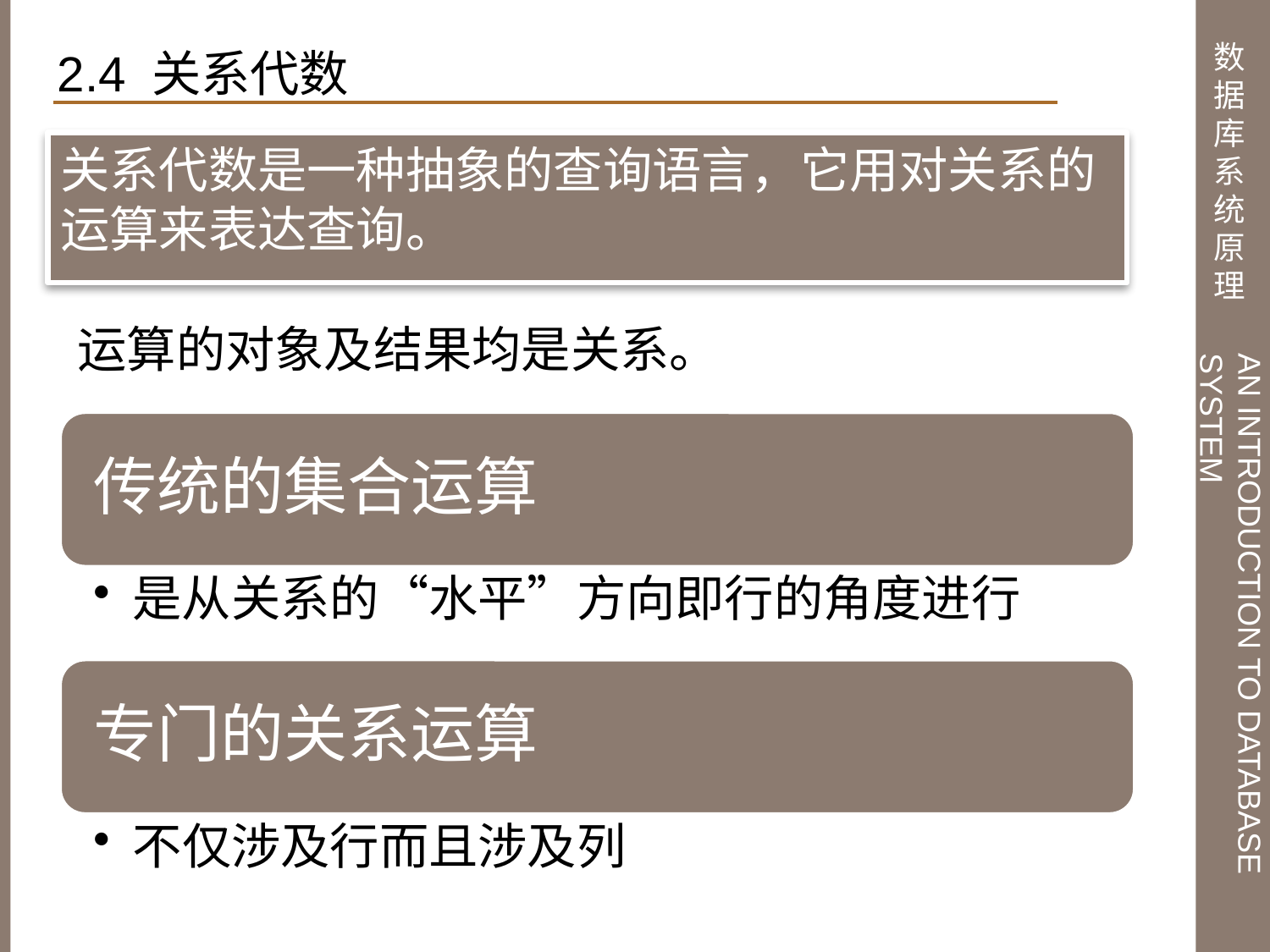

2.4 关系代数
关系代数是一种抽象的查询语言，它用对关系的运算来表达查询。

运算的对象及结果均是关系。
传统的集合运算
是从关系的“水平”方向即行的角度进行
专门的关系运算
不仅涉及行而且涉及列